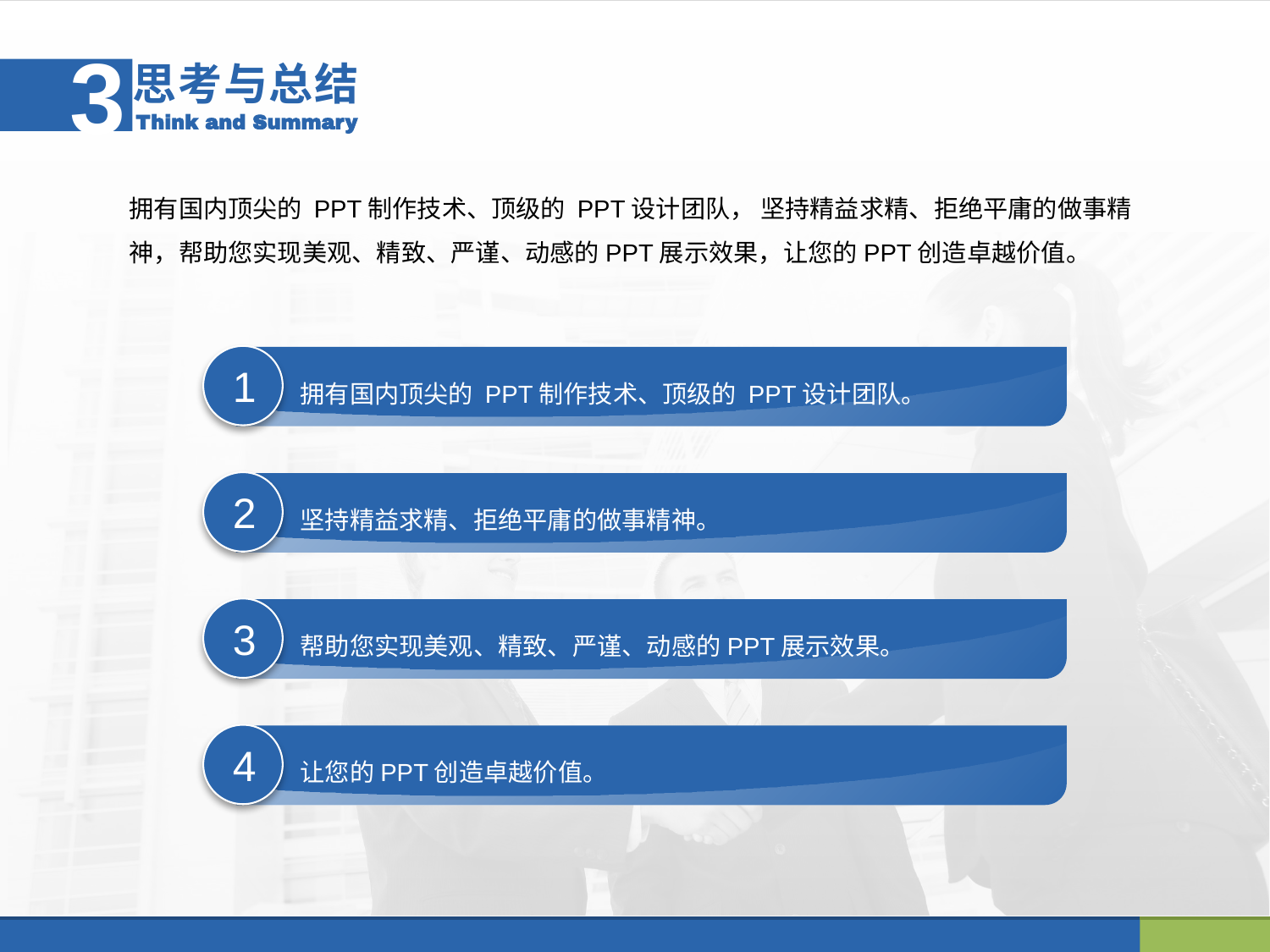

3
思考与总结

Think and Summary
3
拥有国内顶尖的 PPT制作技术、顶级的 PPT设计团队， 坚持精益求精、拒绝平庸的做事精神，帮助您实现美观、精致、严谨、动感的PPT展示效果，让您的PPT创造卓越价值。

1
拥有国内顶尖的 PPT制作技术、顶级的 PPT设计团队。

2
坚持精益求精、拒绝平庸的做事精神。

3
帮助您实现美观、精致、严谨、动感的PPT展示效果。

4
让您的PPT创造卓越价值。